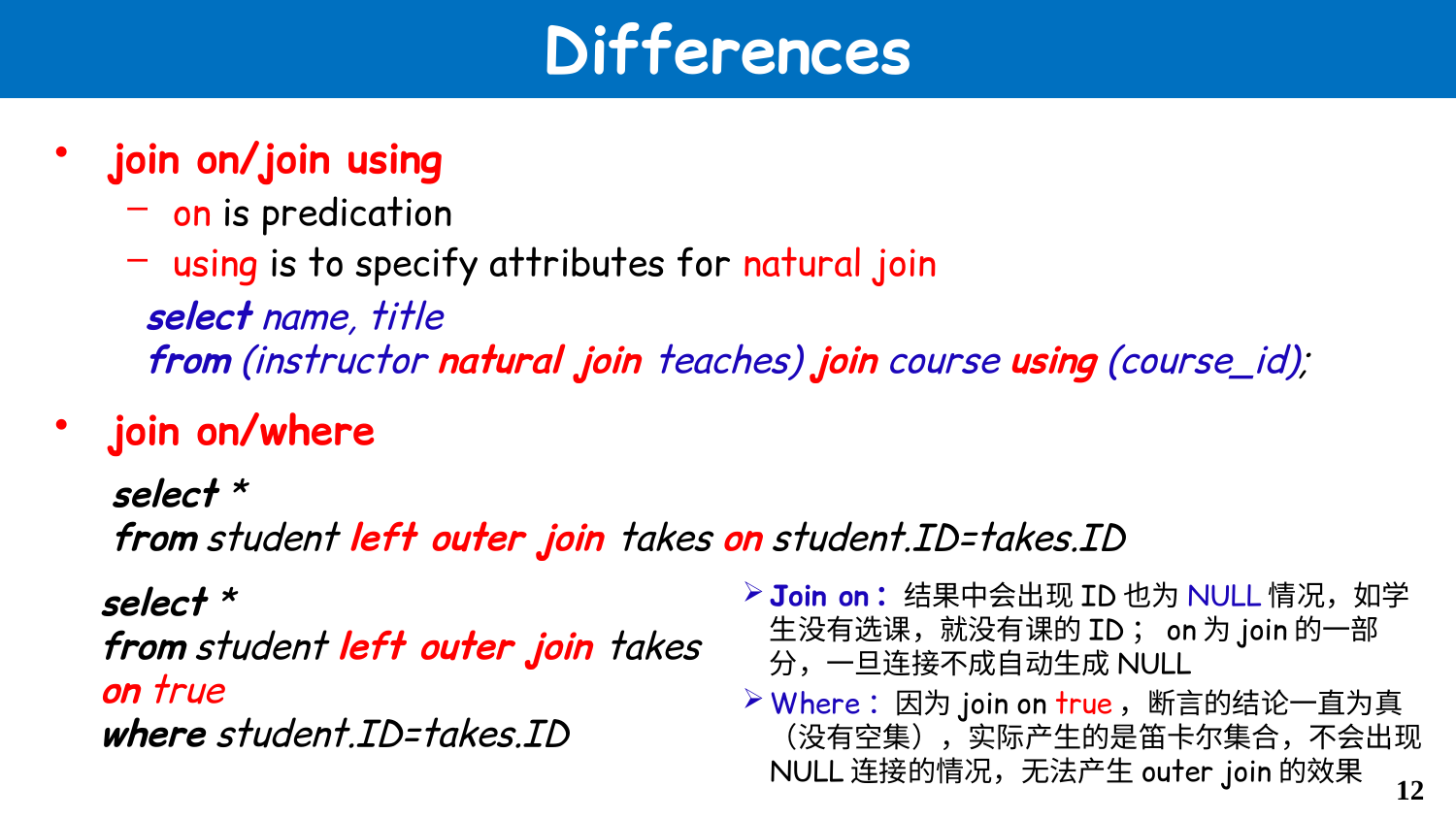

# Differences
join on/join using
on is predication
using is to specify attributes for natural join

join on/where

select name, title
from (instructor natural join teaches) join course using (course_id);
select *
from student left outer join takes on student.ID=takes.ID
Join on：结果中会出现ID也为NULL情况，如学生没有选课，就没有课的ID；on为join的一部分，一旦连接不成自动生成NULL
Where：因为join on true，断言的结论一直为真（没有空集），实际产生的是笛卡尔集合，不会出现NULL连接的情况，无法产生outer join的效果
select *
from student left outer join takes on true
where student.ID=takes.ID